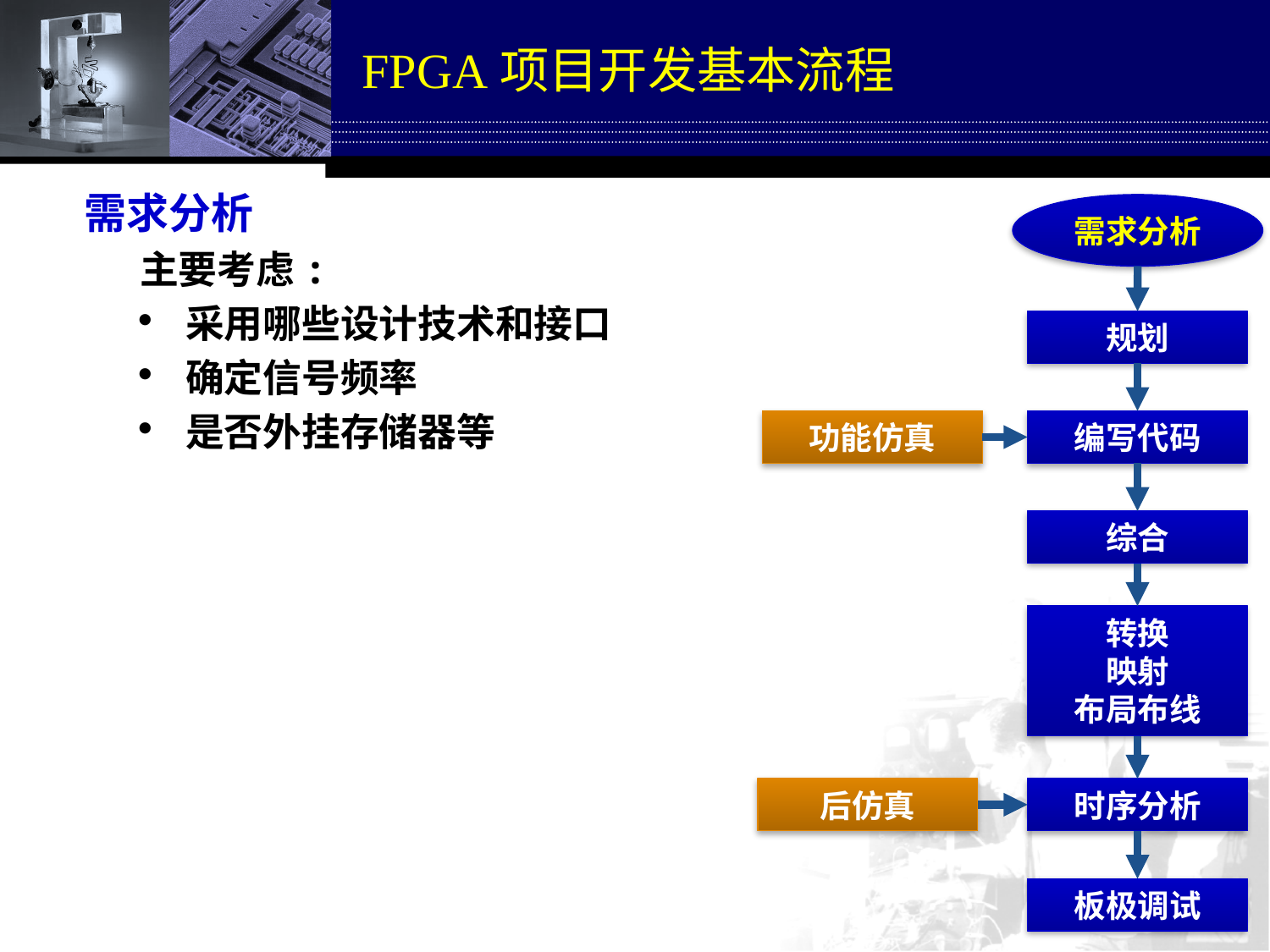

# FPGA项目开发基本流程
需求分析
主要考虑:
采用哪些设计技术和接口
确定信号频率
是否外挂存储器等

需求分析
规划
功能仿真
编写代码
综合
转换
映射
布局布线
后仿真
时序分析
板极调试